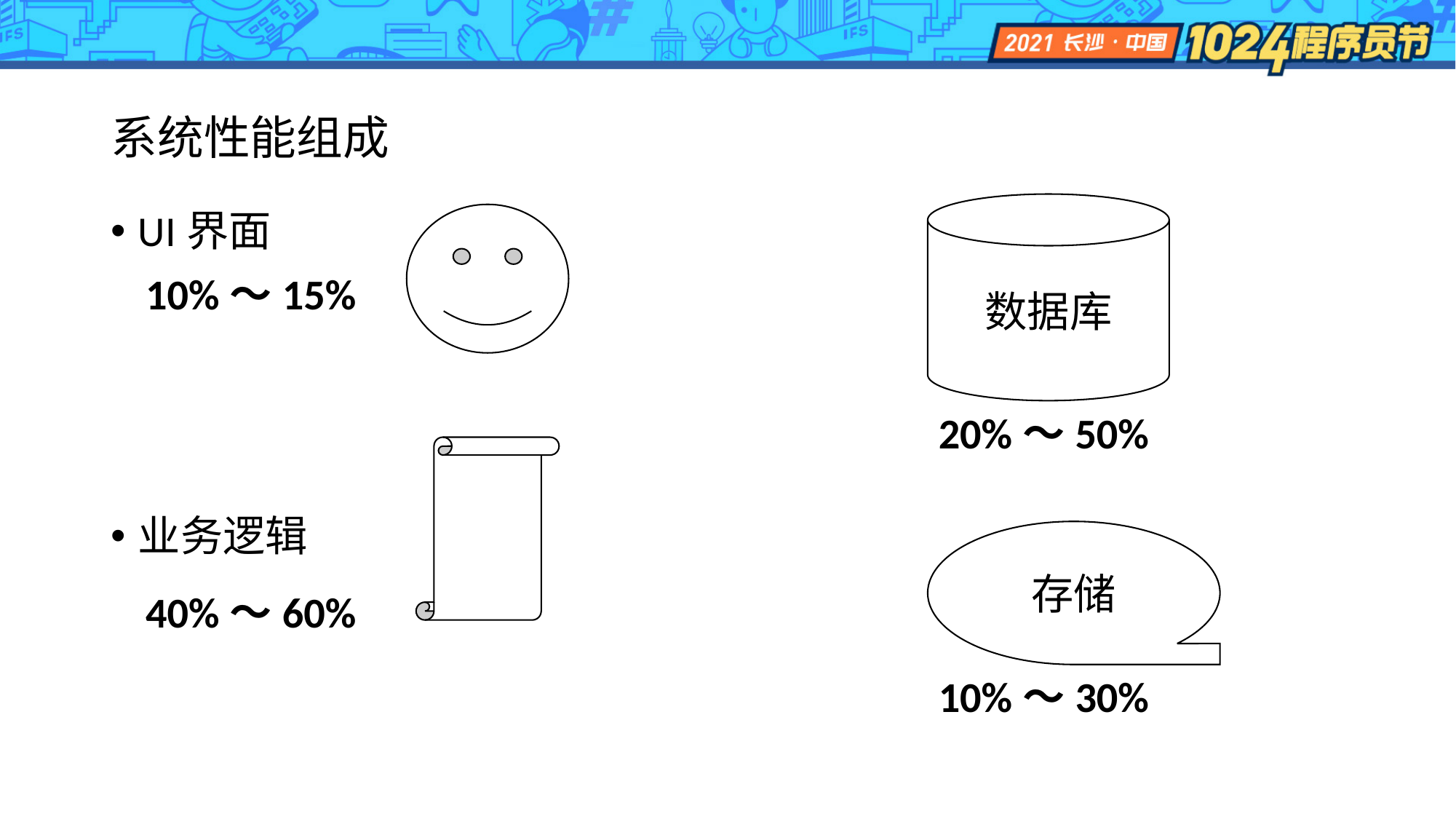

# 系统性能组成
数据库
UI界面

业务逻辑

10%～15%
20%～50%

存储
40%～60%
10%～30%